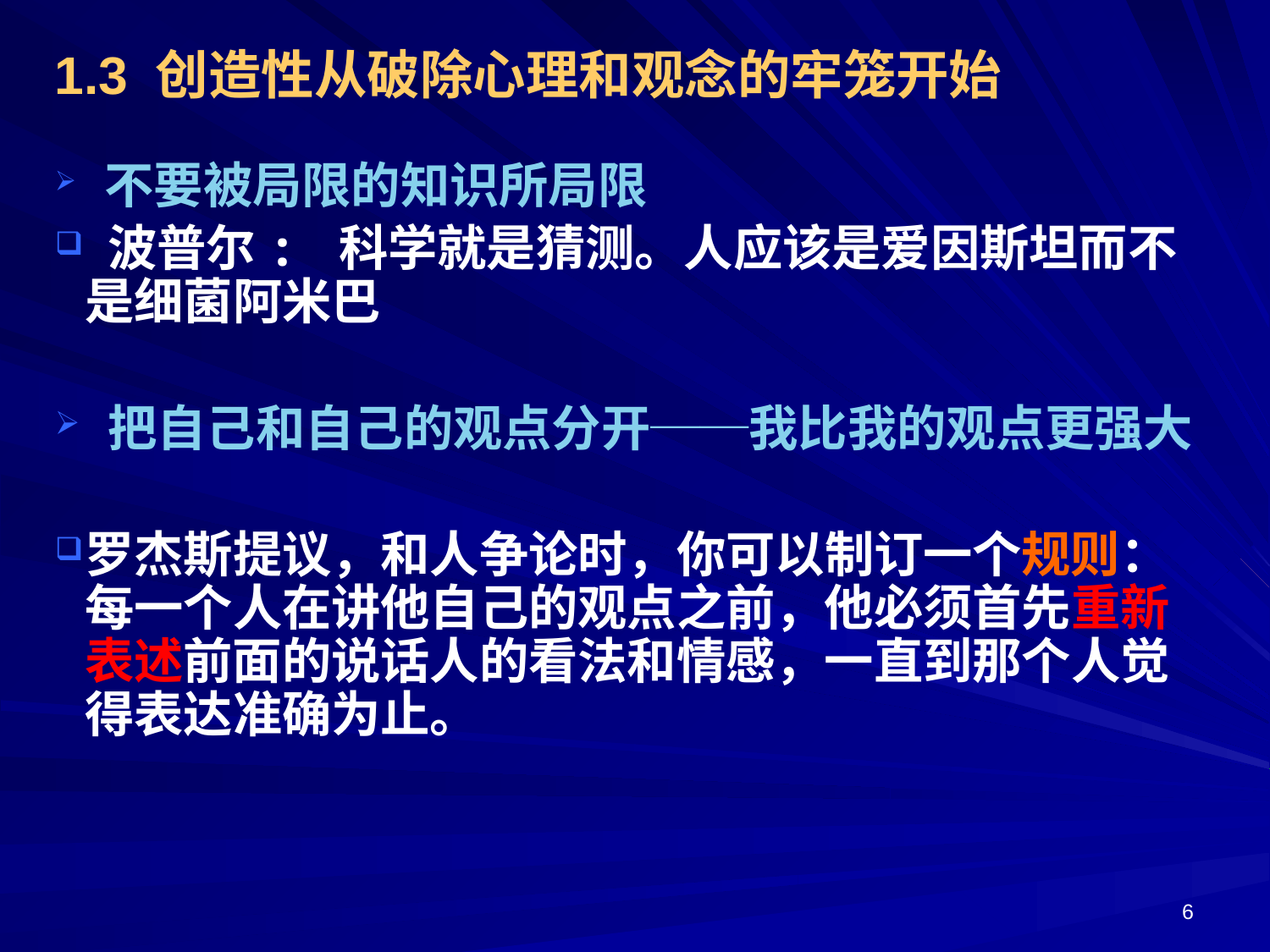

1.3 创造性从破除心理和观念的牢笼开始

 不要被局限的知识所局限
 波普尔: 科学就是猜测。人应该是爱因斯坦而不是细菌阿米巴

 把自己和自己的观点分开──我比我的观点更强大

罗杰斯提议，和人争论时，你可以制订一个规则：每一个人在讲他自己的观点之前，他必须首先重新表述前面的说话人的看法和情感，一直到那个人觉得表达准确为止。

6